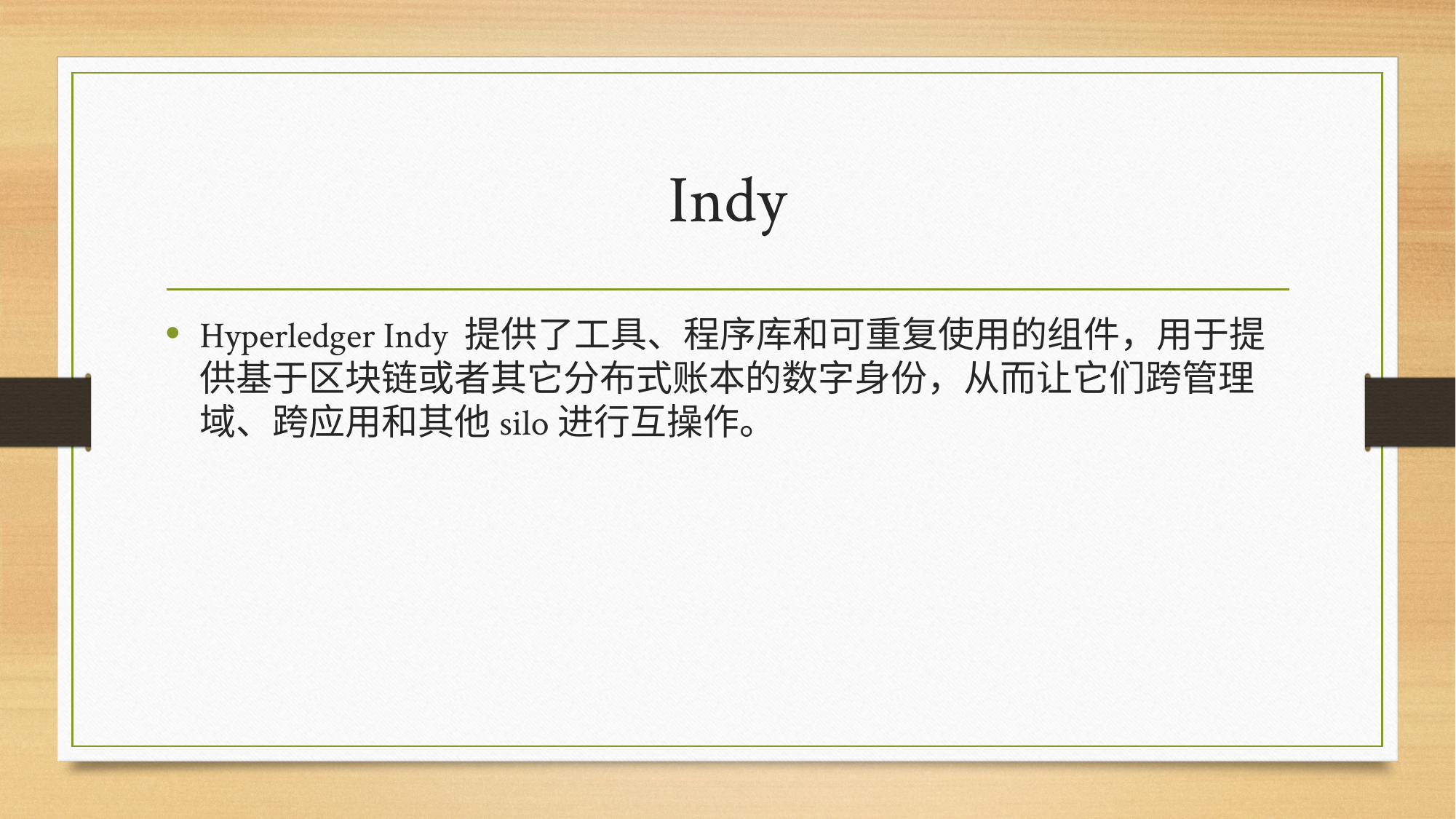

# Indy
Hyperledger Indy 提供了工具、程序库和可重复使用的组件，用于提供基于区块链或者其它分布式账本的数字身份，从而让它们跨管理域、跨应用和其他silo进行互操作。